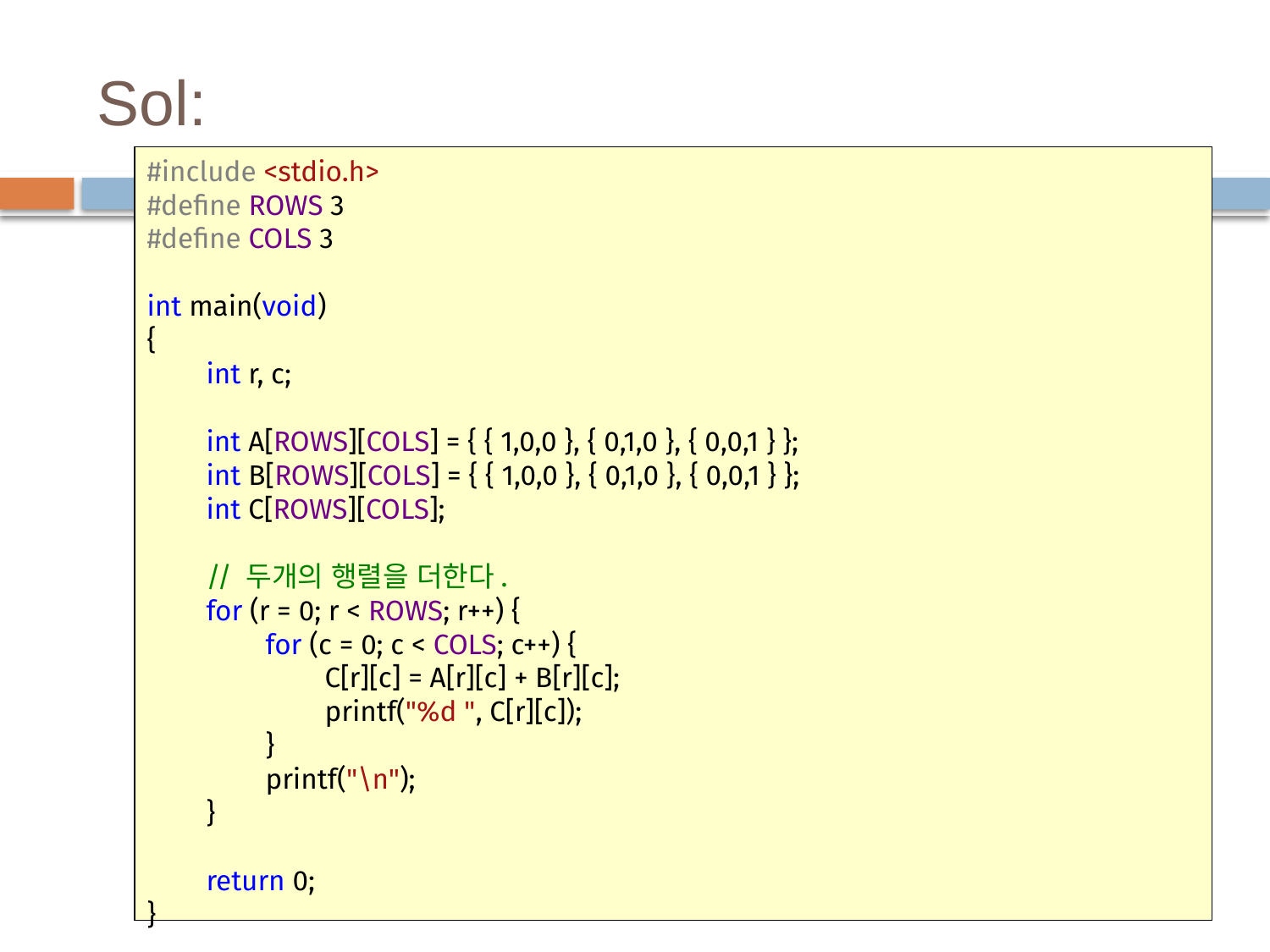

# Sol:
#include <stdio.h>
#define ROWS 3
#define COLS 3

int main(void)
{
        int r, c;

        int A[ROWS][COLS] = { { 1,0,0 }, { 0,1,0 }, { 0,0,1 } };
        int B[ROWS][COLS] = { { 1,0,0 }, { 0,1,0 }, { 0,0,1 } };
        int C[ROWS][COLS];

        // 두개의 행렬을 더한다.
        for (r = 0; r < ROWS; r++) {
                for (c = 0; c < COLS; c++) {
                        C[r][c] = A[r][c] + B[r][c];
                        printf("%d ", C[r][c]);
                }
                printf("\n");
        }

        return 0;
}